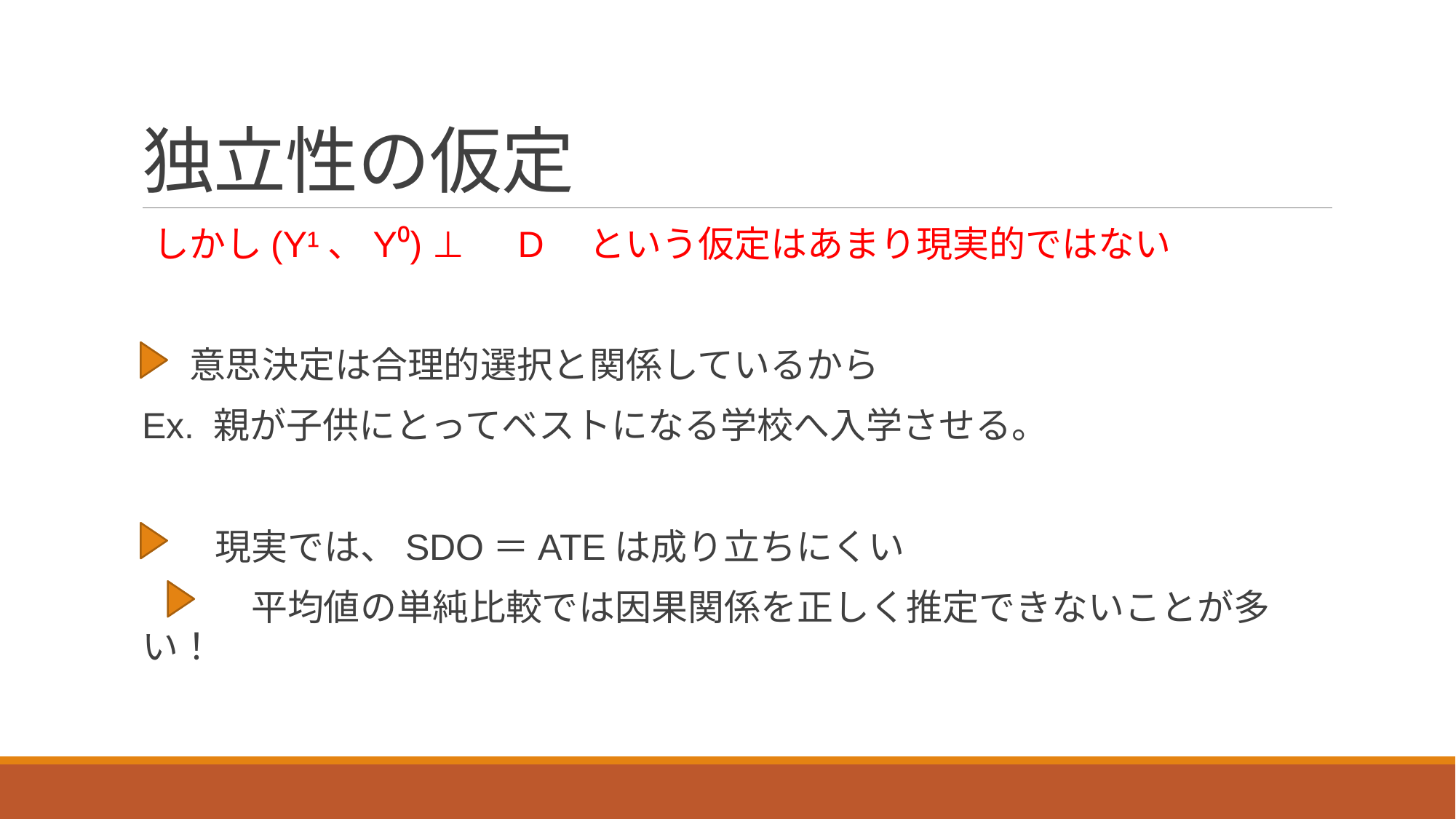

# 独立性の仮定
しかし(Y¹、Y⁰) ⊥　D　という仮定はあまり現実的ではない

　意思決定は合理的選択と関係しているから
Ex. 親が子供にとってベストになる学校へ入学させる。

　　現実では、SDO＝ATEは成り立ちにくい
　　　平均値の単純比較では因果関係を正しく推定できないことが多い！